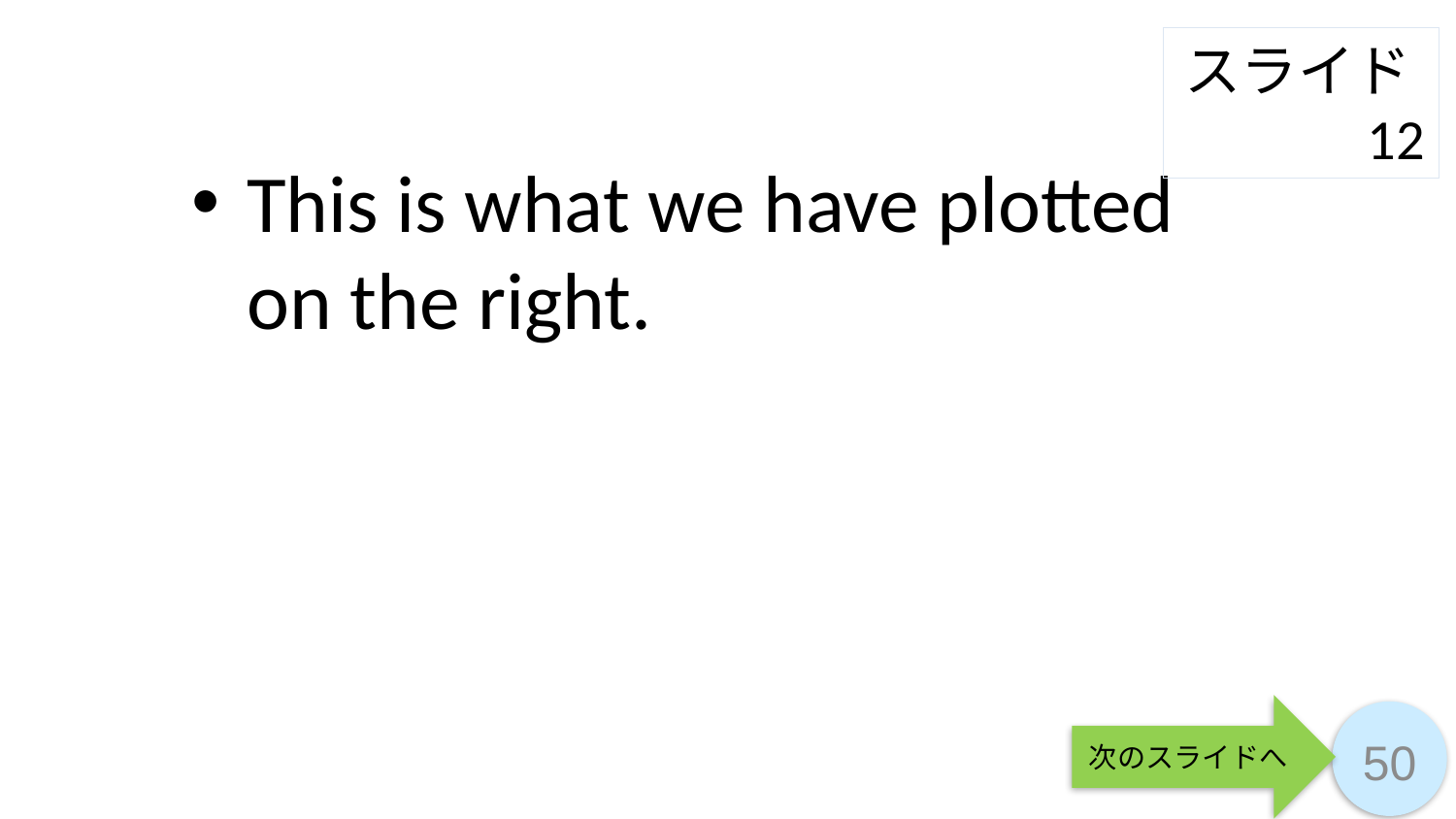

スライド12
This is what we have plotted on the right.
次のスライドへ
50